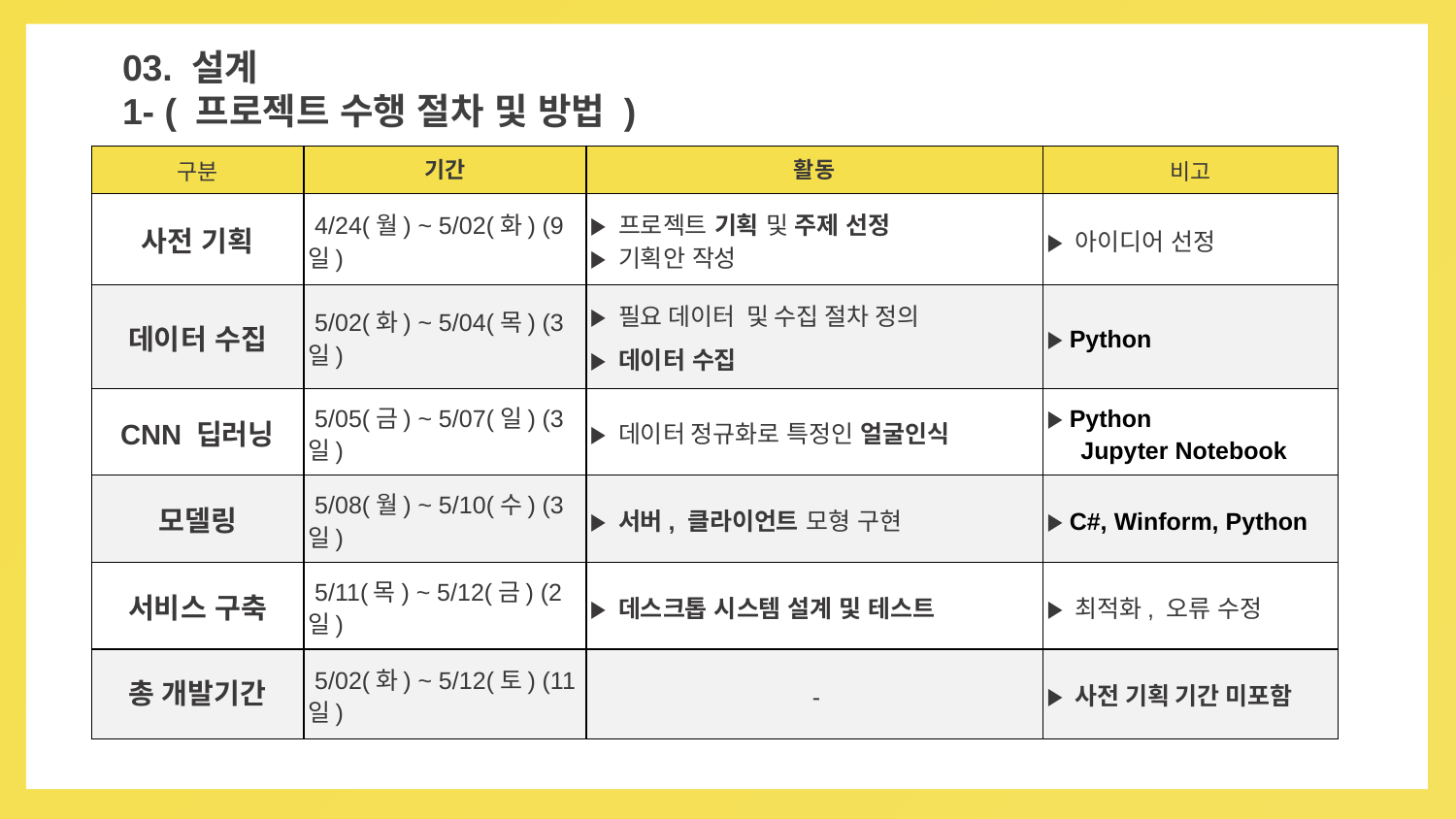

03

03. 설계
1- ( 프로젝트 수행 절차 및 방법 )
| 구분 | 기간 | 활동 | 비고 |
| --- | --- | --- | --- |
| 사전 기획 | 4/24(월) ~ 5/02(화) (9일) | ▶ 프로젝트 기획 및 주제 선정 ▶ 기획안 작성 | ▶ 아이디어 선정 |
| 데이터 수집 | 5/02(화) ~ 5/04(목) (3일) | ▶ 필요 데이터 및 수집 절차 정의 ▶ 데이터 수집 | ▶ Python |
| CNN 딥러닝 | 5/05(금) ~ 5/07(일) (3일) | ▶ 데이터 정규화로 특정인 얼굴인식 | ▶ Python Jupyter Notebook |
| 모델링 | 5/08(월) ~ 5/10(수) (3일) | ▶ 서버, 클라이언트 모형 구현 | ▶ C#, Winform, Python |
| 서비스 구축 | 5/11(목) ~ 5/12(금) (2일) | ▶ 데스크톱 시스템 설계 및 테스트 | ▶ 최적화, 오류 수정 |
| 총 개발기간 | 5/02(화) ~ 5/12(토) (11일) | - | ▶ 사전 기획 기간 미포함 |